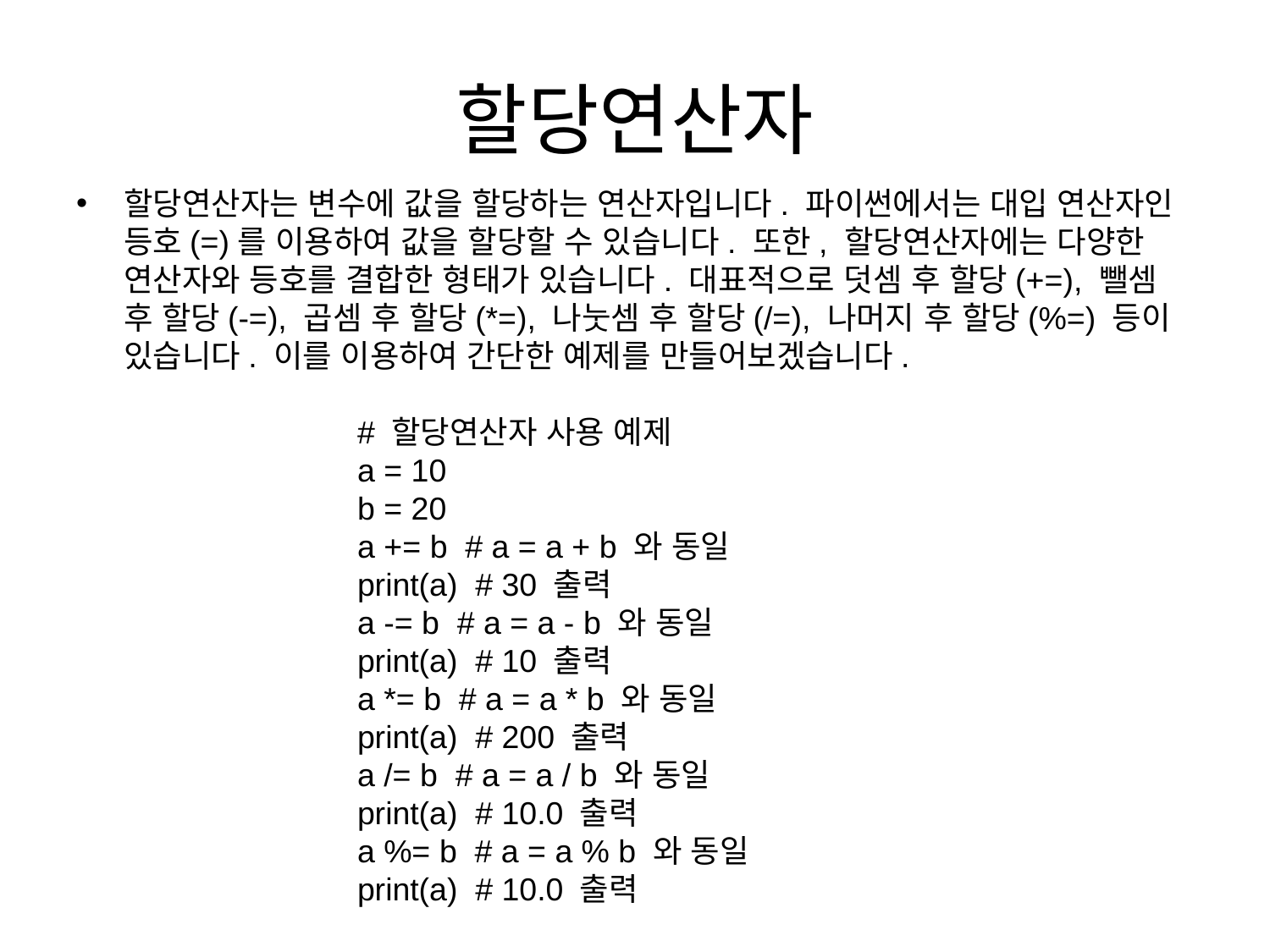

# 할당연산자
할당연산자는 변수에 값을 할당하는 연산자입니다. 파이썬에서는 대입 연산자인 등호(=)를 이용하여 값을 할당할 수 있습니다. 또한, 할당연산자에는 다양한 연산자와 등호를 결합한 형태가 있습니다. 대표적으로 덧셈 후 할당(+=), 뺄셈 후 할당(-=), 곱셈 후 할당(*=), 나눗셈 후 할당(/=), 나머지 후 할당(%=) 등이 있습니다. 이를 이용하여 간단한 예제를 만들어보겠습니다.
# 할당연산자 사용 예제
a = 10
b = 20
a += b  # a = a + b 와 동일
print(a)  # 30 출력
a -= b  # a = a - b 와 동일
print(a)  # 10 출력
a *= b  # a = a * b 와 동일
print(a)  # 200 출력
a /= b  # a = a / b 와 동일
print(a)  # 10.0 출력
a %= b  # a = a % b 와 동일
print(a)  # 10.0 출력